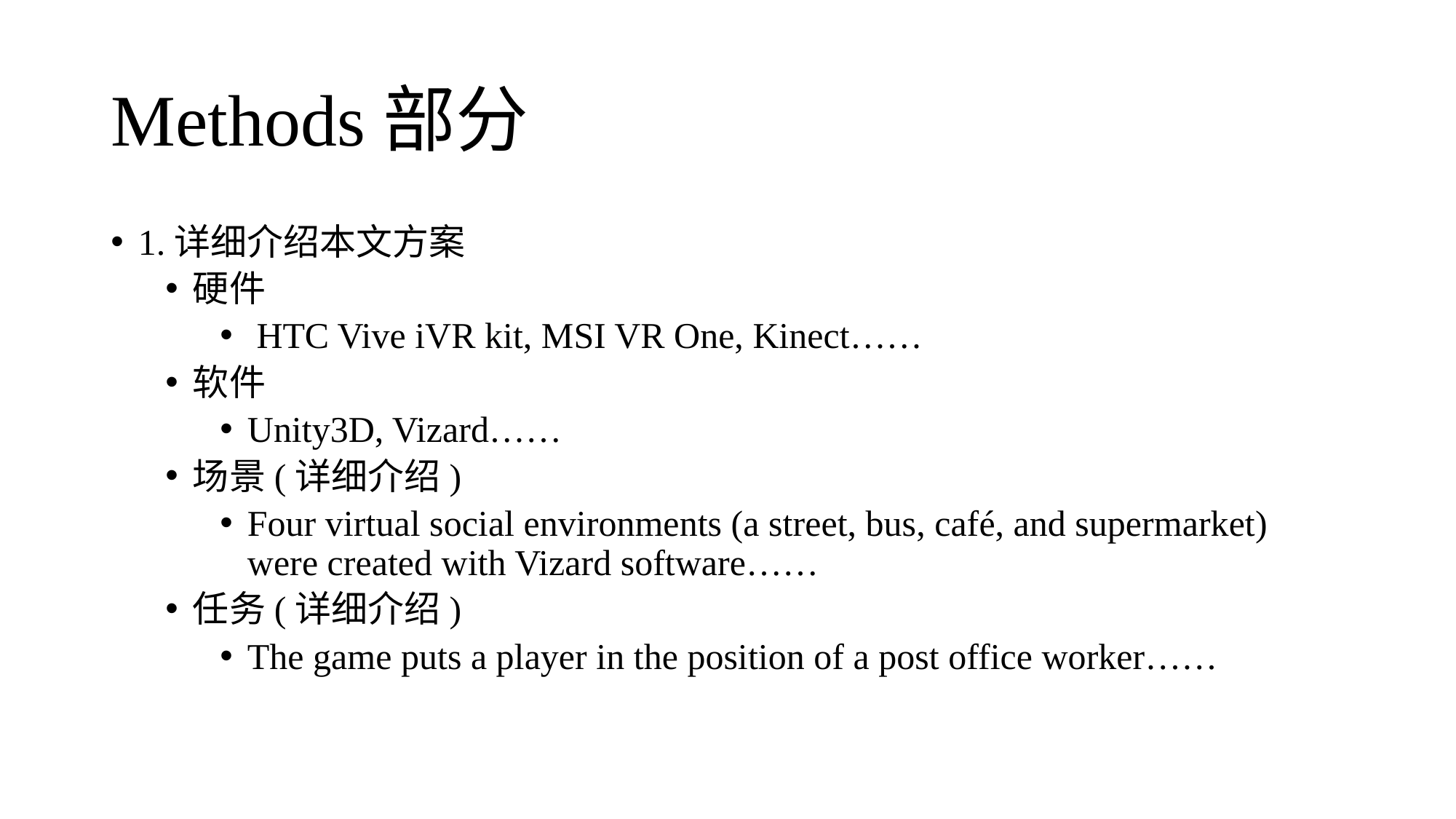

# Methods部分
1.详细介绍本文方案
硬件
 HTC Vive iVR kit, MSI VR One, Kinect……
软件
Unity3D, Vizard……
场景(详细介绍)
Four virtual social environments (a street, bus, café, and supermarket) were created with Vizard software……
任务(详细介绍)
The game puts a player in the position of a post office worker……